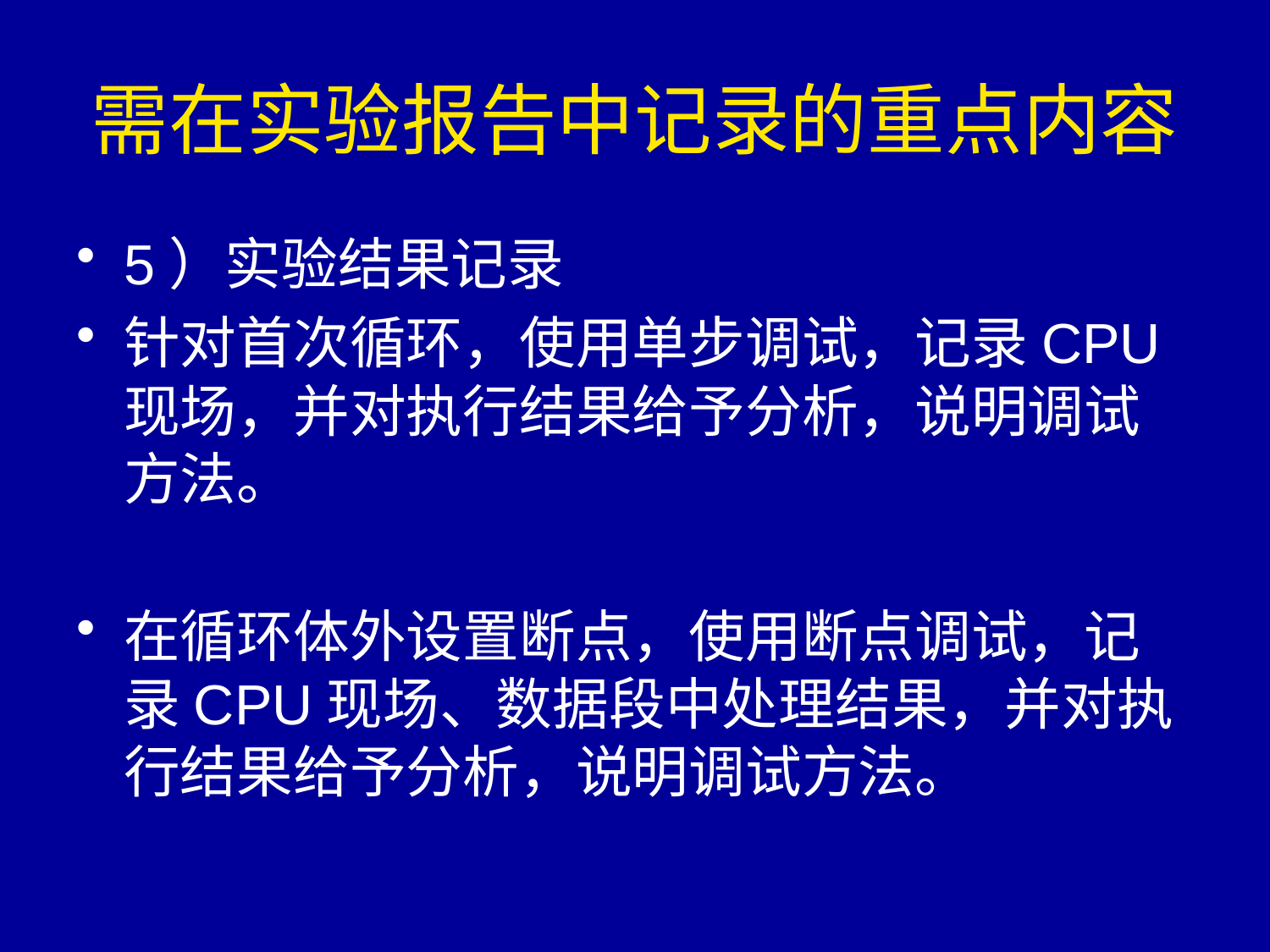

# 需在实验报告中记录的重点内容
5）实验结果记录
针对首次循环，使用单步调试，记录CPU现场，并对执行结果给予分析，说明调试方法。

在循环体外设置断点，使用断点调试，记录CPU现场、数据段中处理结果，并对执行结果给予分析，说明调试方法。